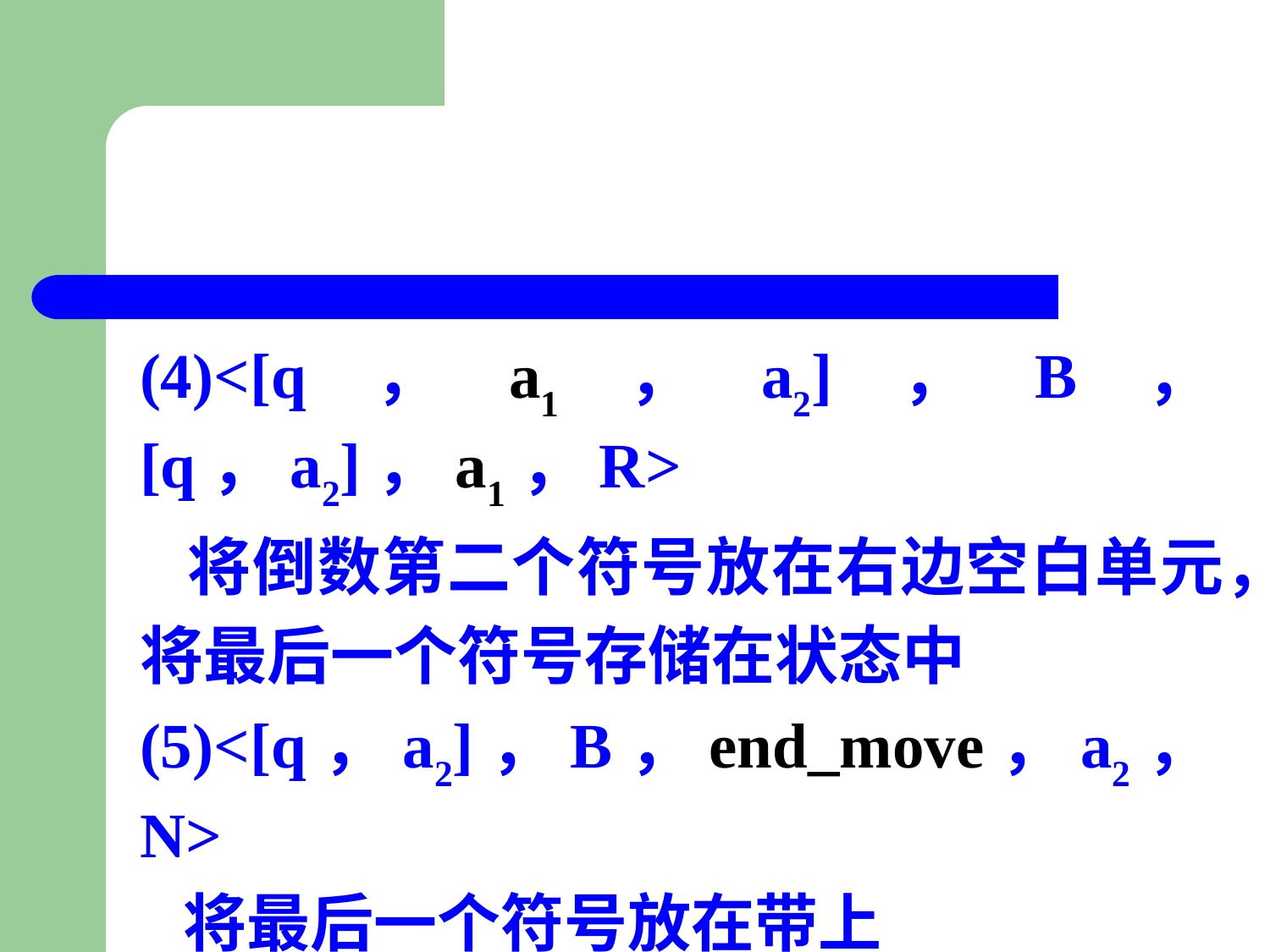

#
(4)<[q，a1，a2]，B，[q，a2]，a1，R>
  将倒数第二个符号放在右边空白单元，
将最后一个符号存储在状态中
(5)<[q，a2]，B，end_move，a2，N>
  将最后一个符号放在带上